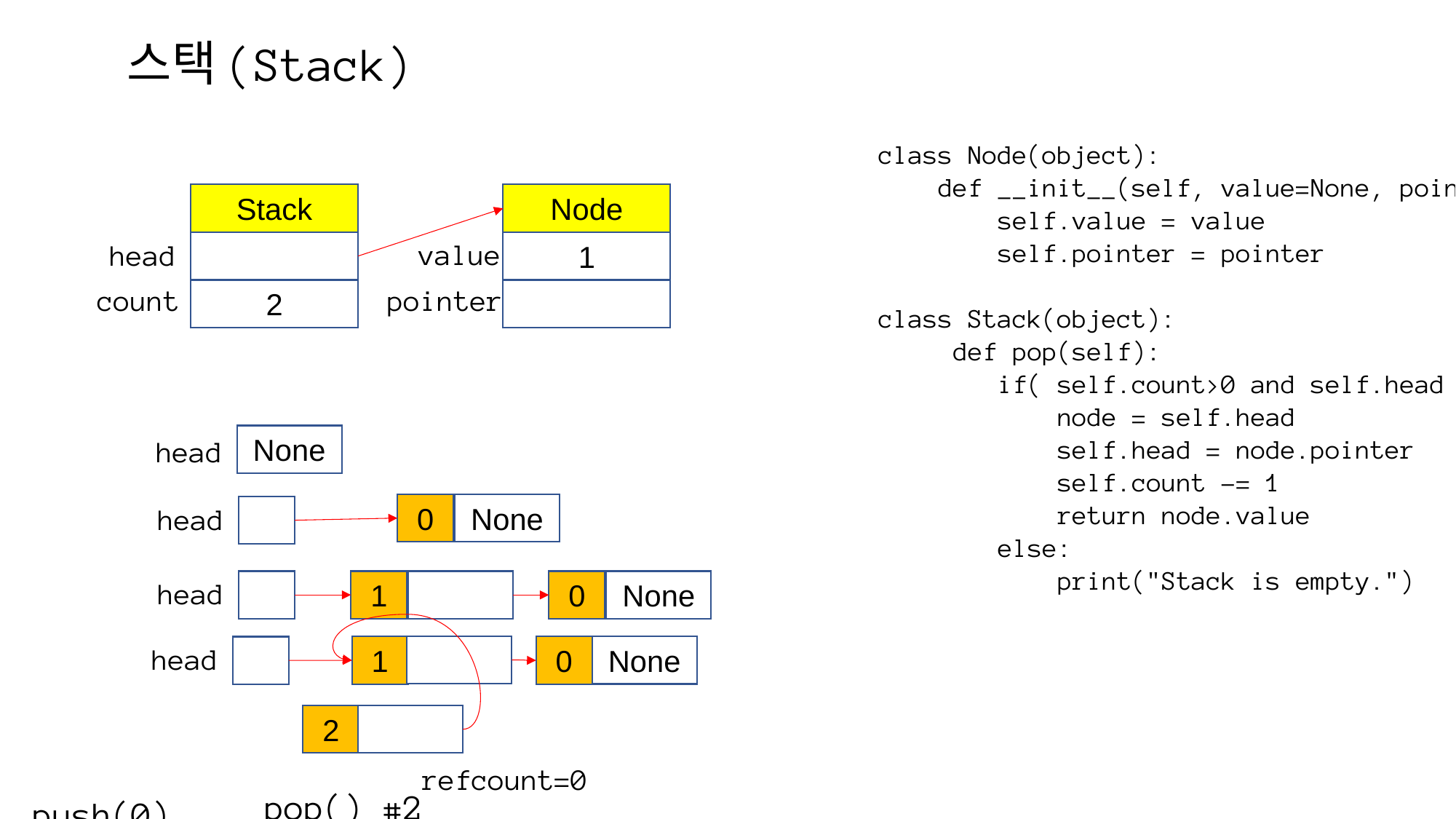

스택(Stack)
class Node(object):
    def __init__(self, value=None, pointer=None ):
        self.value = value
        self.pointer = pointer

class Stack(object):
     def pop(self):
        if( self.count>0 and self.head ):
            node = self.head
            self.head = node.pointer
            self.count -= 1
            return node.value
        else:
            print("Stack is empty.")
Stack
Node
value
head

1
count
pointer
2

None
head
head
0
None

head

1

0
None
head

None
1
0

2

refcount=0
pop() #2
push(0)
push(1)
push(2)